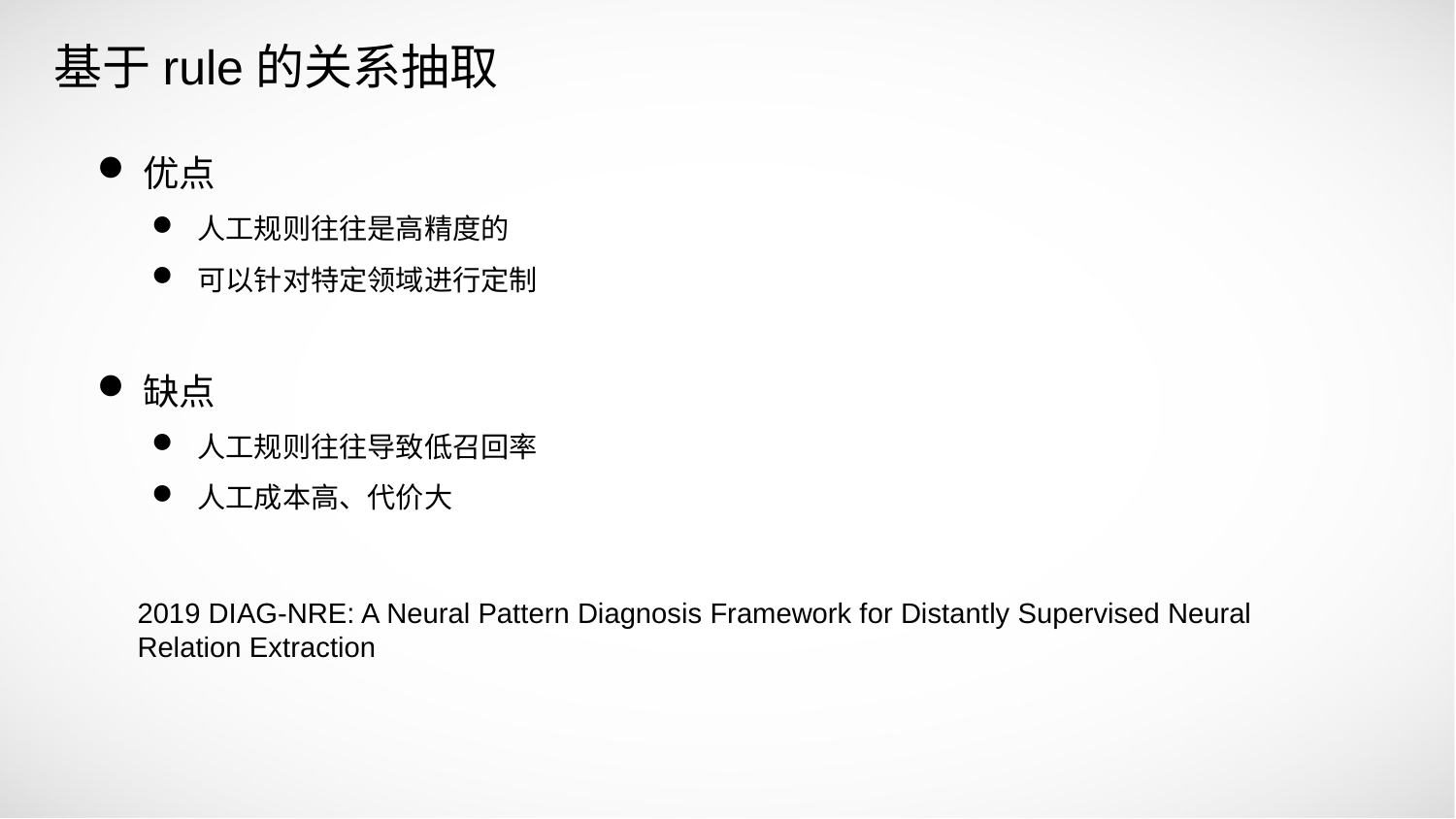

基于rule的关系抽取
优点
人工规则往往是高精度的
可以针对特定领域进行定制

缺点
人工规则往往导致低召回率
人工成本高、代价大
2019 DIAG-NRE: A Neural Pattern Diagnosis Framework for Distantly Supervised Neural Relation Extraction